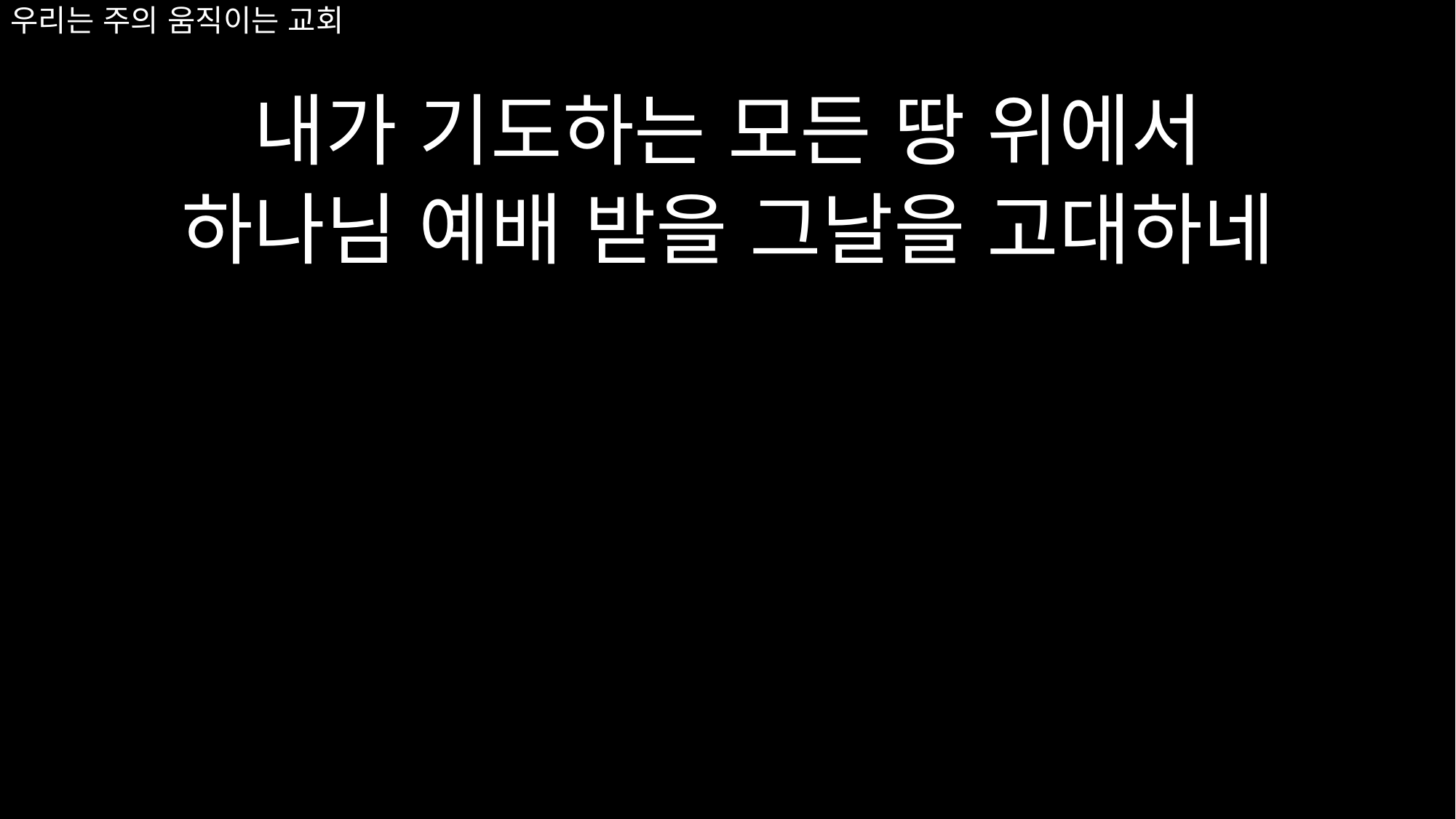

내가 기도하는 모든 땅 위에서
하나님 예배 받을 그날을 고대하네

# 우리는 주의 움직이는 교회